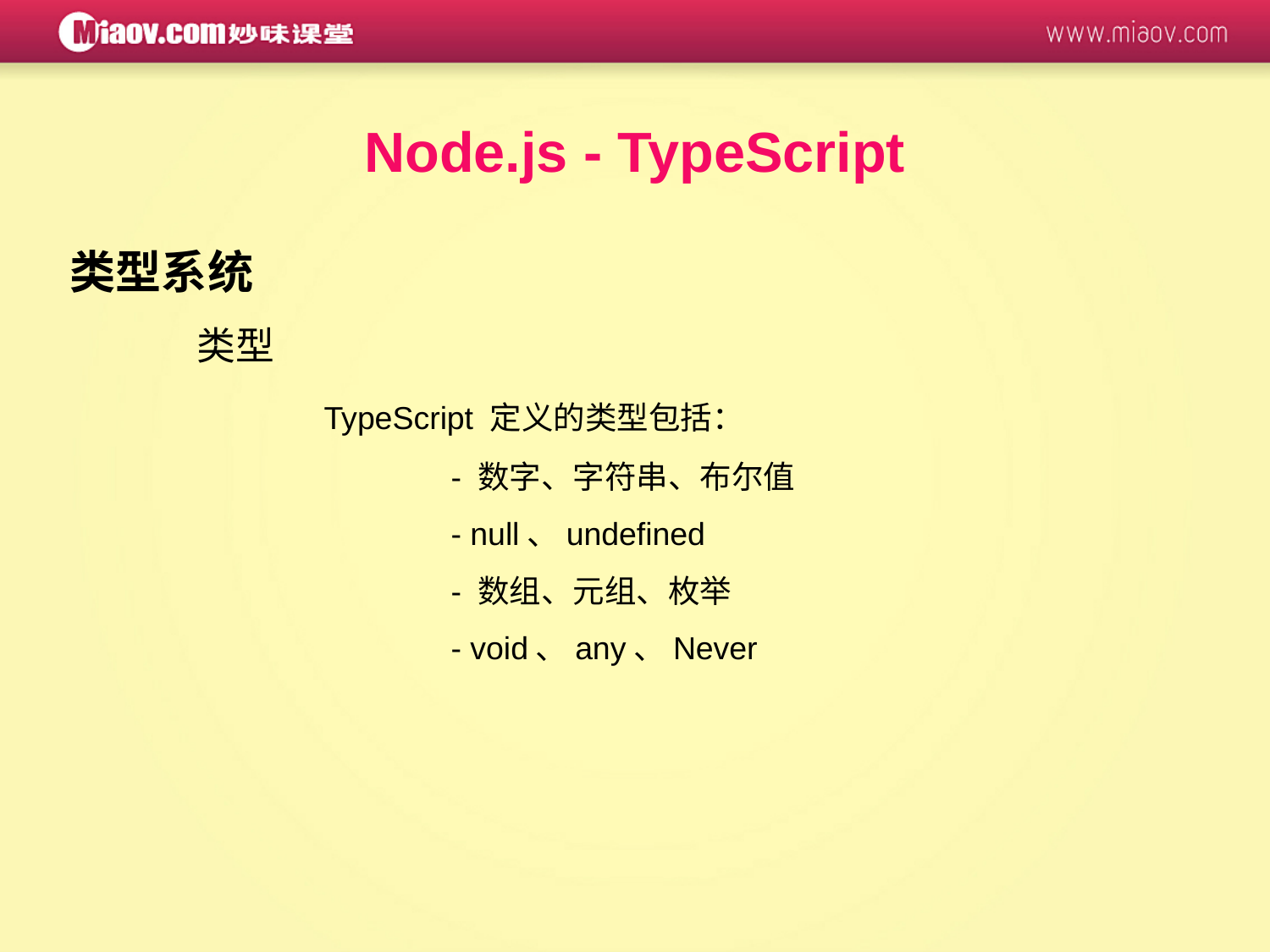

Node.js - TypeScript
类型系统
	类型
		TypeScript 定义的类型包括：
			- 数字、字符串、布尔值
			- null、undefined
			- 数组、元组、枚举
			- void、any、Never